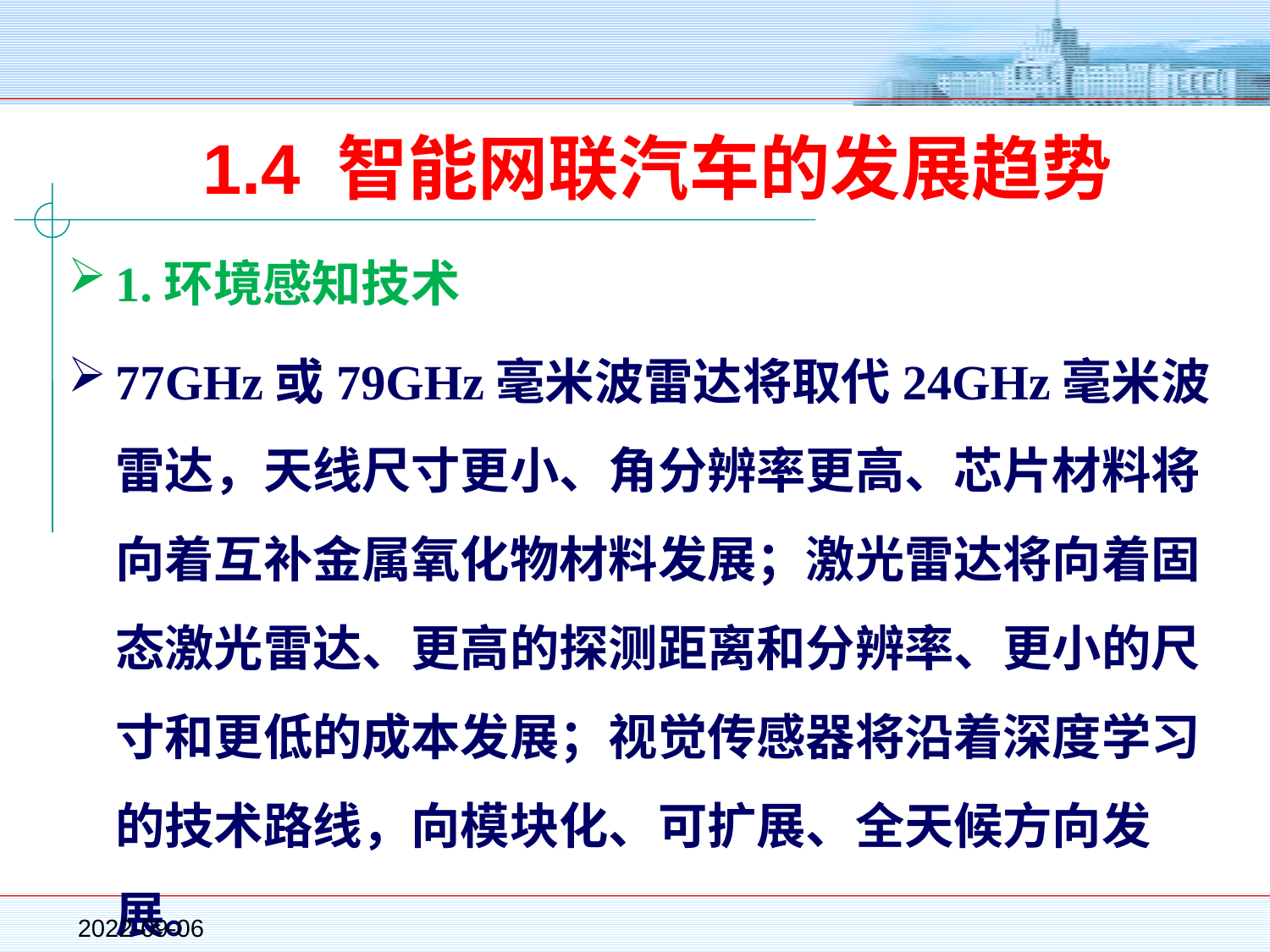

# 1.4 智能网联汽车的发展趋势
1.环境感知技术
77GHz或79GHz毫米波雷达将取代24GHz毫米波雷达，天线尺寸更小、角分辨率更高、芯片材料将向着互补金属氧化物材料发展；激光雷达将向着固态激光雷达、更高的探测距离和分辨率、更小的尺寸和更低的成本发展；视觉传感器将沿着深度学习的技术路线，向模块化、可扩展、全天候方向发展。

2022-09-06